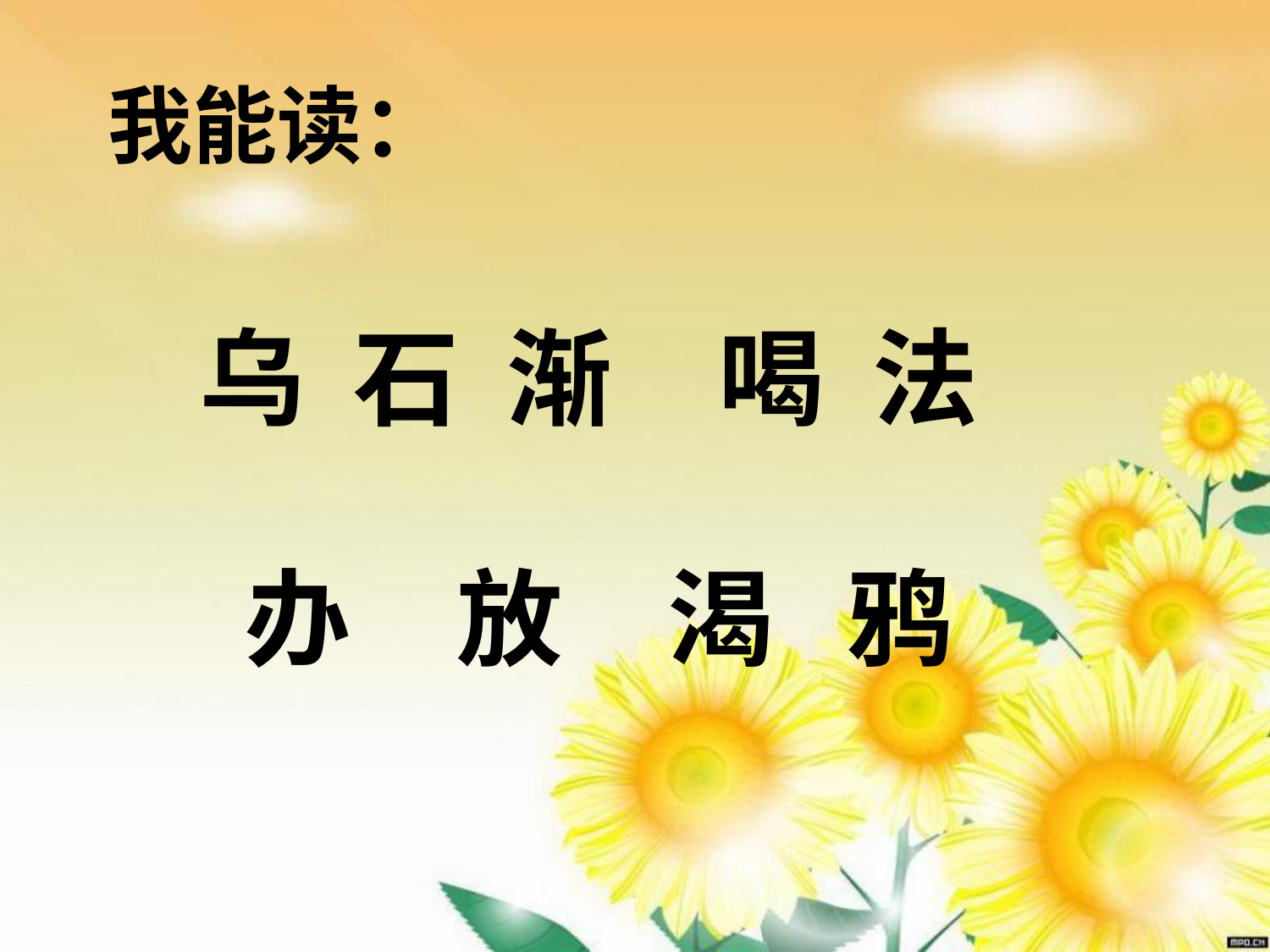

我能读：
    乌  石  渐　喝  法

办　放　渴   鸦